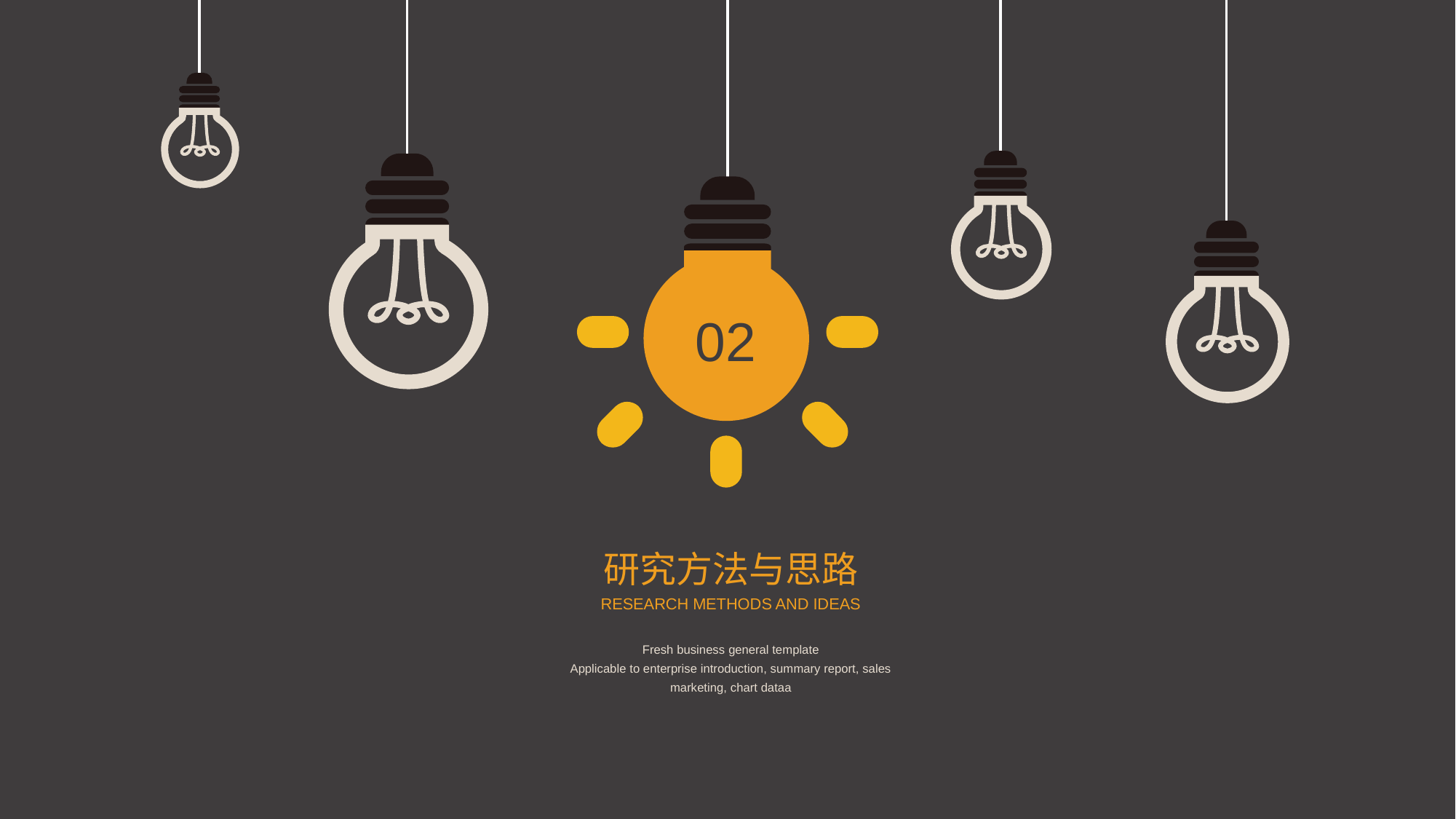

02
研究方法与思路
RESEARCH METHODS AND IDEAS
Fresh business general template
Applicable to enterprise introduction, summary report, sales marketing, chart dataa